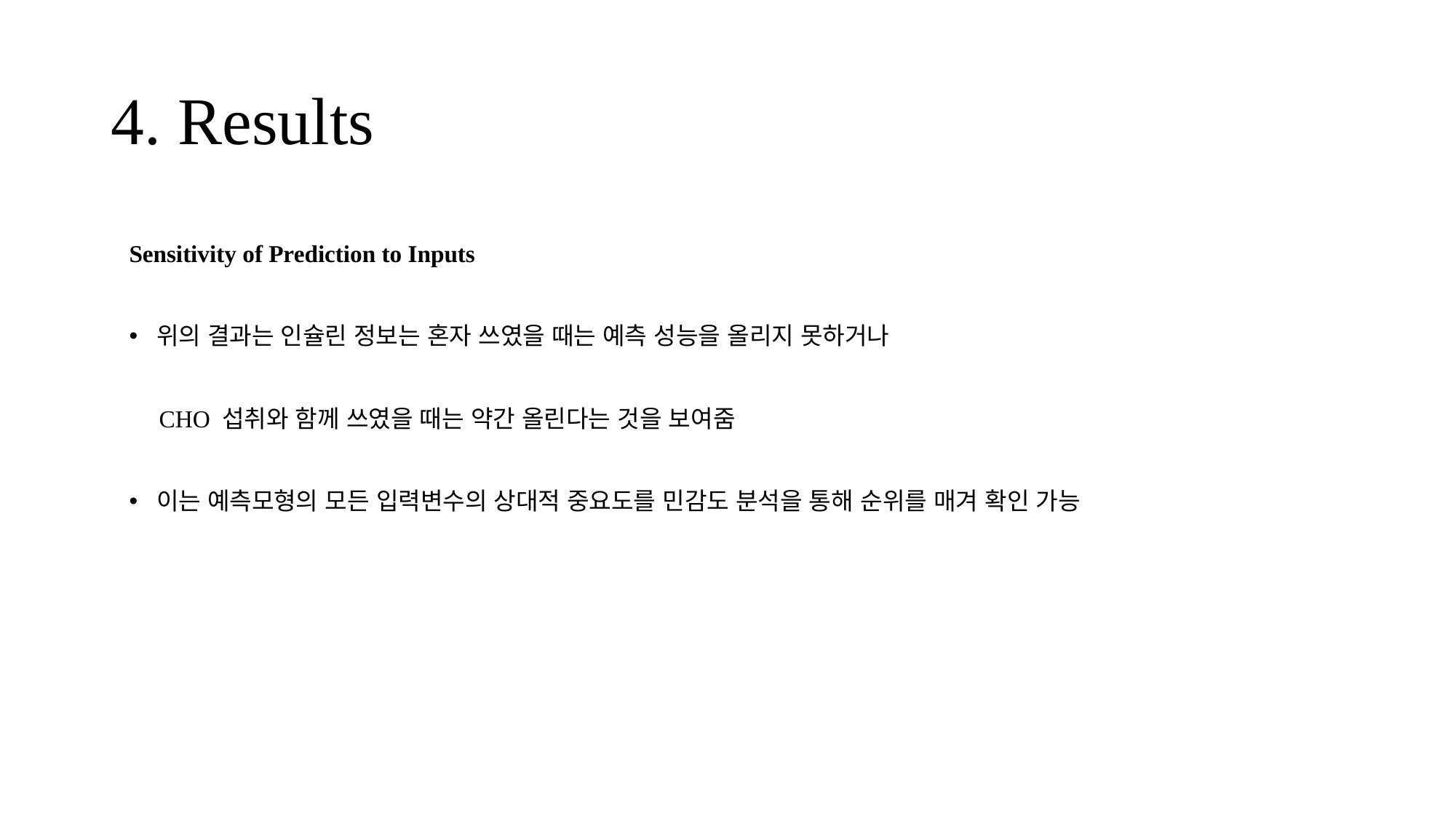

# 4. Results
Sensitivity of Prediction to Inputs

위의 결과는 인슐린 정보는 혼자 쓰였을 때는 예측 성능을 올리지 못하거나

     CHO 섭취와 함께 쓰였을 때는 약간 올린다는 것을 보여줌

이는 예측모형의 모든 입력변수의 상대적 중요도를 민감도 분석을 통해 순위를 매겨 확인 가능